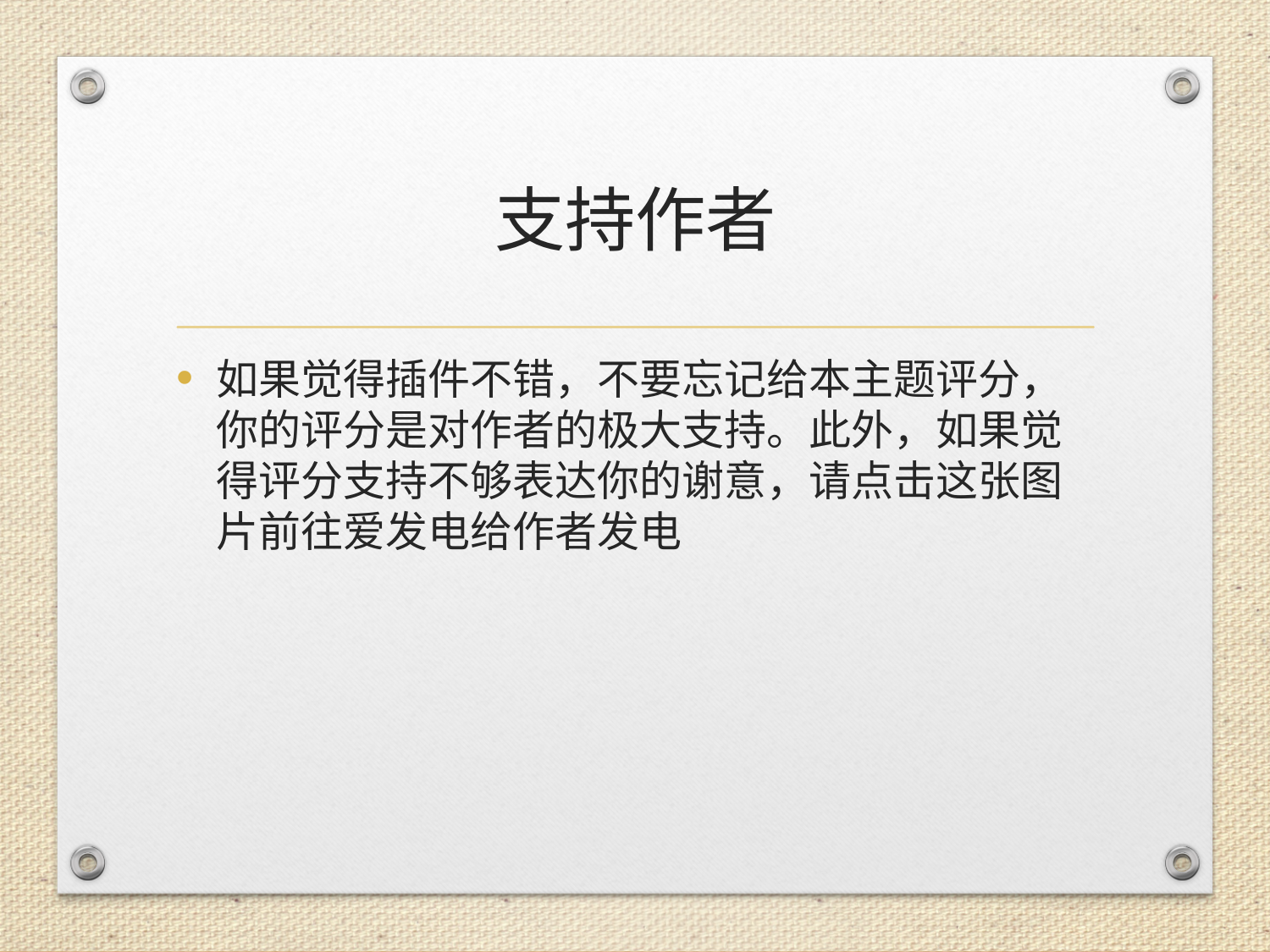

# 支持作者
如果觉得插件不错，不要忘记给本主题评分，你的评分是对作者的极大支持。此外，如果觉得评分支持不够表达你的谢意，请点击这张图片前往爱发电给作者发电